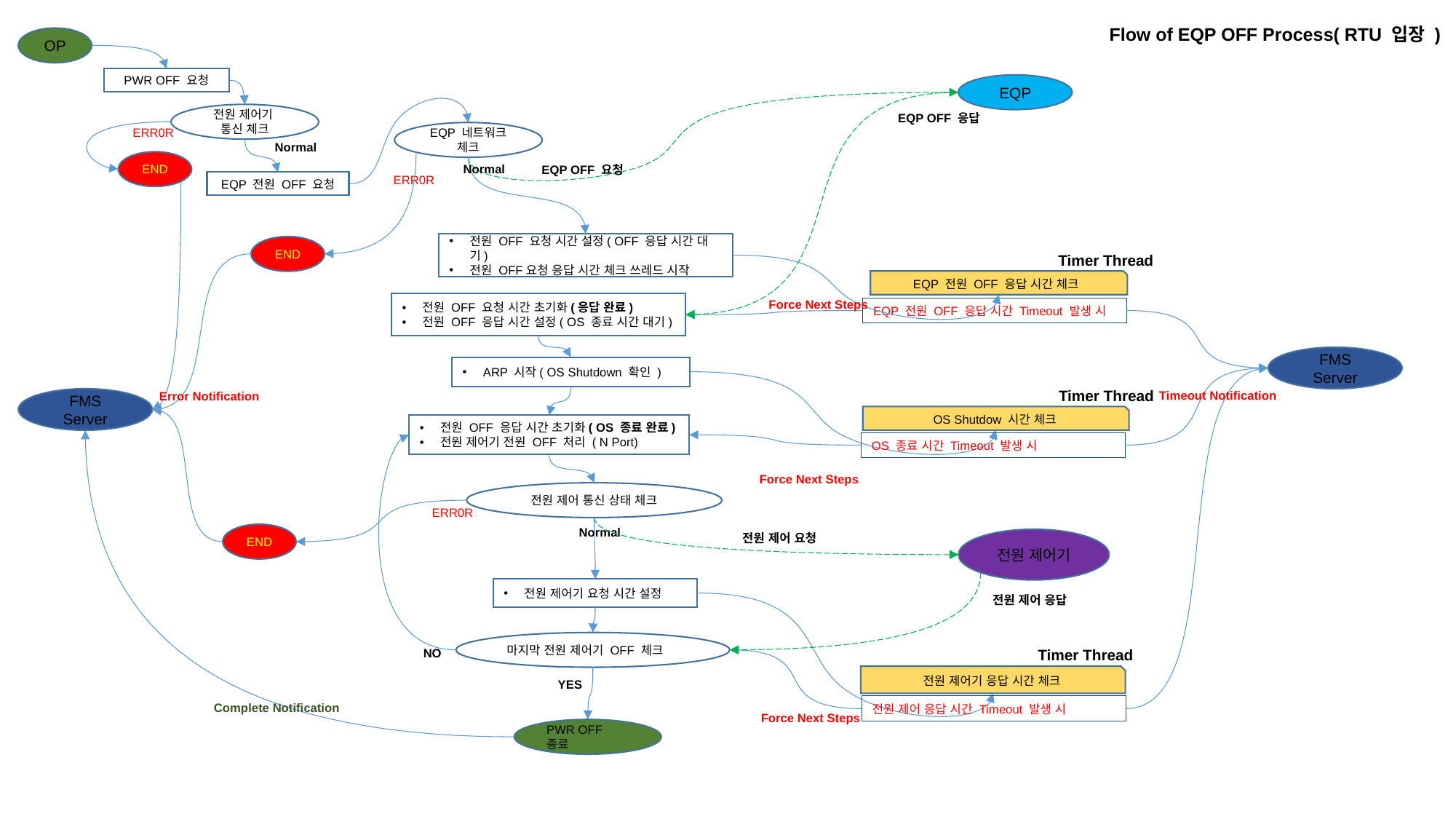

Flow of EQP OFF Process( RTU 입장 )
OP
PWR OFF 요청
EQP
전원 제어기
통신 체크
EQP OFF 응답
ERR0R
EQP 네트워크 체크
Normal
END
Normal
EQP OFF 요청
ERR0R
EQP 전원 OFF 요청
전원 OFF 요청 시간 설정( OFF 응답 시간 대기)
전원 OFF요청 응답 시간 체크 쓰레드 시작
END
   Timer Thread
EQP 전원 OFF 응답 시간 체크
Force Next Steps
전원 OFF 요청 시간 초기화(응답 완료)
전원 OFF 응답 시간 설정( OS 종료 시간 대기)
EQP 전원 OFF 응답 시간 Timeout 발생 시
FMS Server
ARP 시작( OS Shutdown 확인 )
Timer Thread
OS Shutdow 시간 체크
Timeout Notification
Error Notification
FMS Server

전원 OFF 응답 시간 초기화( OS 종료 완료)
전원 제어기 전원 OFF 처리 ( N Port)

OS 종료 시간 Timeout 발생 시
Force Next Steps
전원 제어 통신 상태 체크
ERR0R
Normal
END
전원 제어 요청
전원 제어기
전원 제어기 요청 시간 설정
전원 제어 응답
마지막 전원 제어기 OFF 체크
Timer Thread
전원 제어기 응답 시간 체크
NO
YES
Complete Notification
전원 제어 응답 시간 Timeout 발생 시
Force Next Steps
PWR OFF 종료